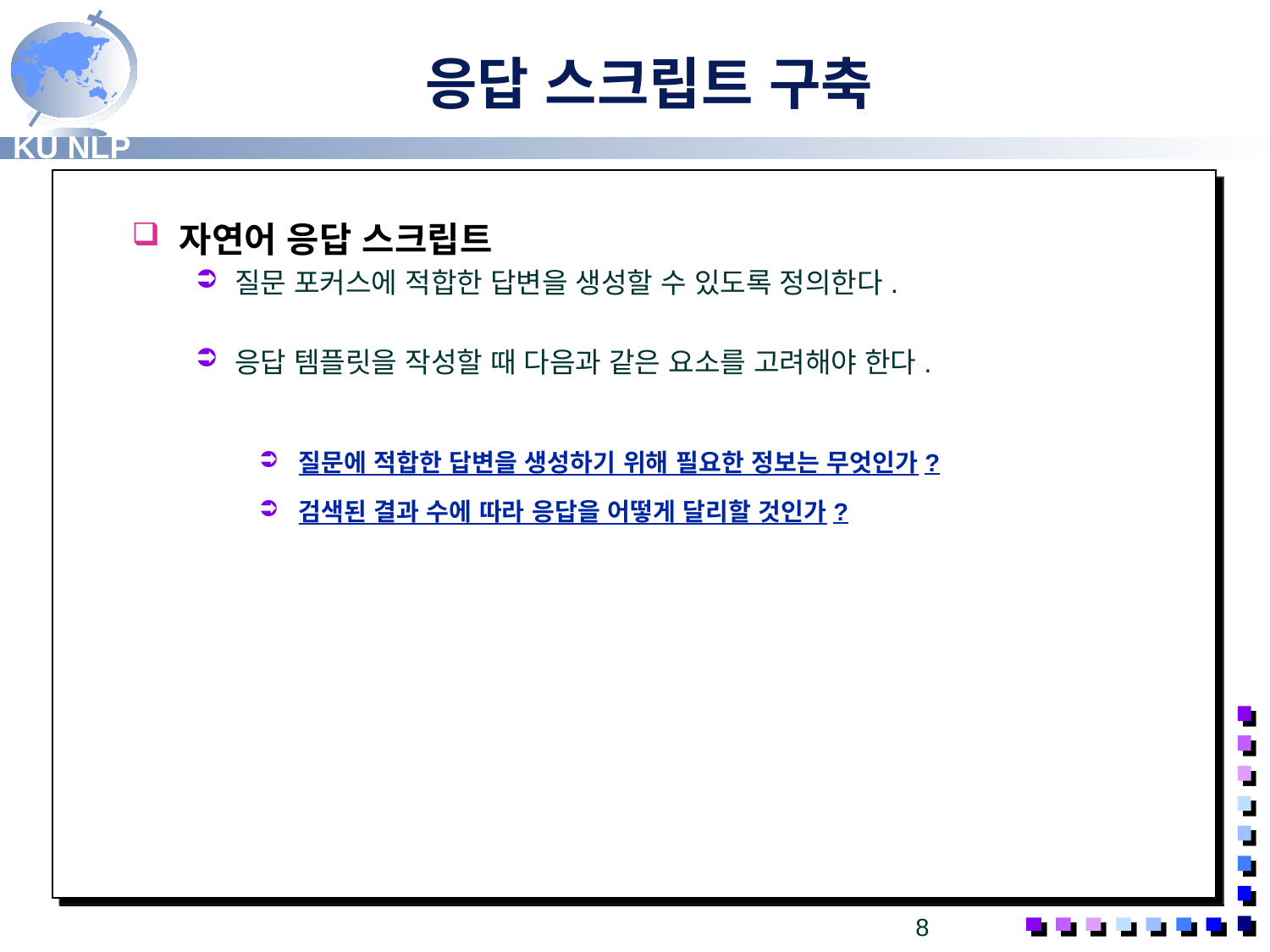

응답 스크립트 구축
자연어 응답 스크립트
질문 포커스에 적합한 답변을 생성할 수 있도록 정의한다.

응답 템플릿을 작성할 때 다음과 같은 요소를 고려해야 한다.

질문에 적합한 답변을 생성하기 위해 필요한 정보는 무엇인가?
검색된 결과 수에 따라 응답을 어떻게 달리할 것인가?

8